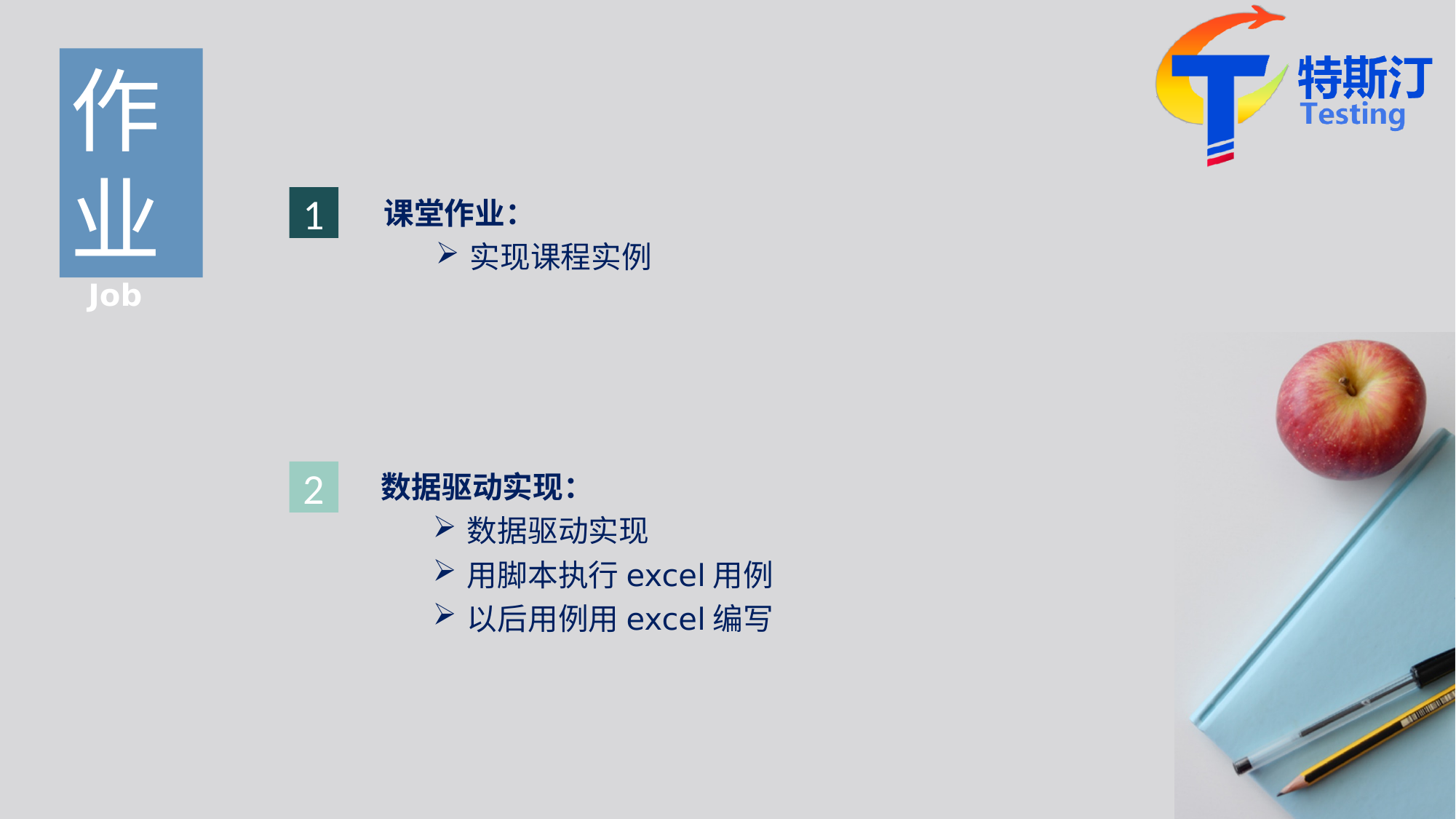

作业
   Job
课堂作业：
实现课程实例
1
数据驱动实现：
数据驱动实现
用脚本执行excel用例
以后用例用excel编写
2